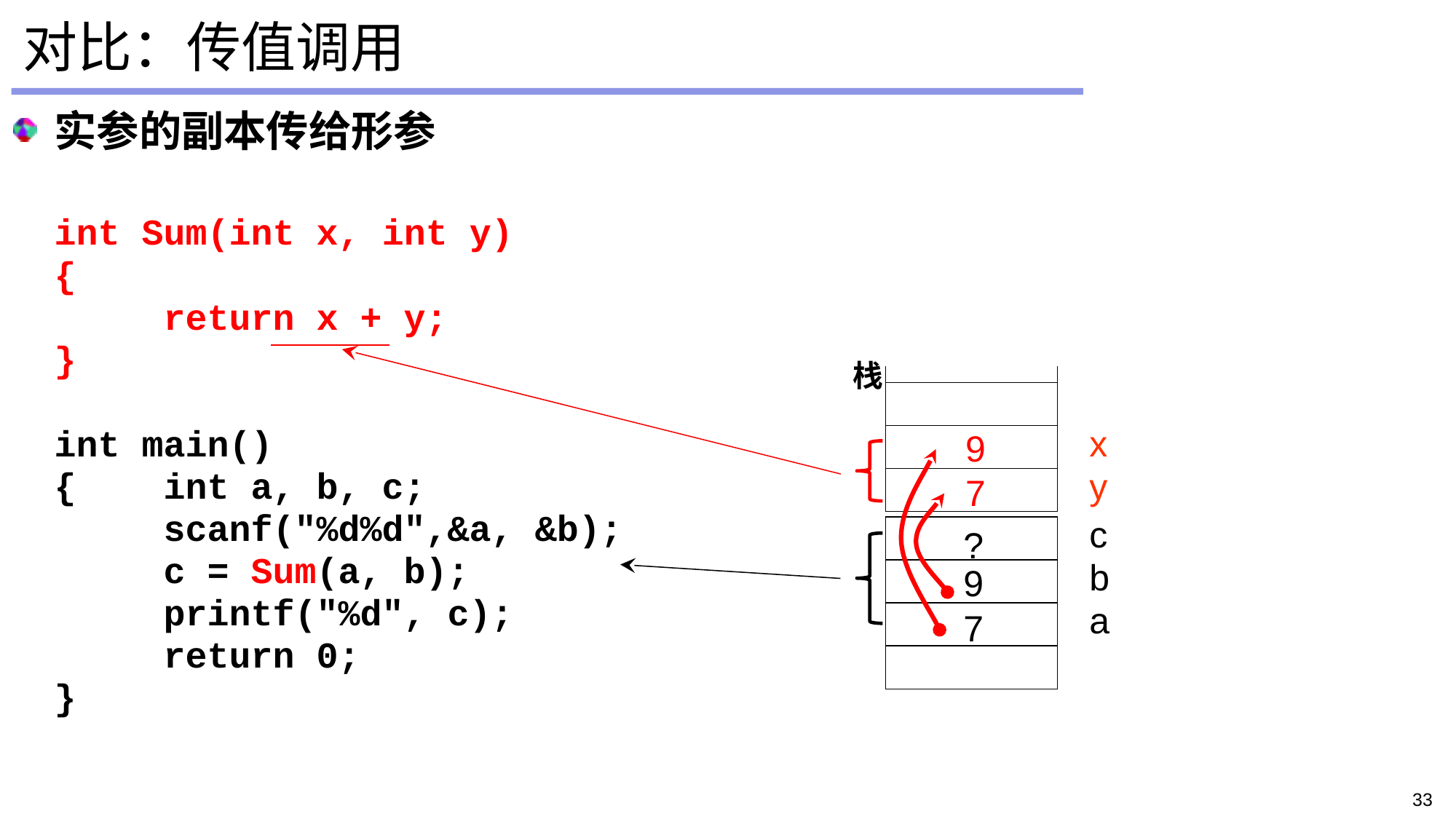

# 对比：传值调用
实参的副本传给形参

	int Sum(int x, int y)
	{
		return x + y;
	}

	int main()
	{	int a, b, c;
		scanf("%d%d",&a, &b);
	 	c = Sum(a, b);
		printf("%d", c);
		return 0;
	}
栈

x
9

y
7

c
?

b
9
a
7
33